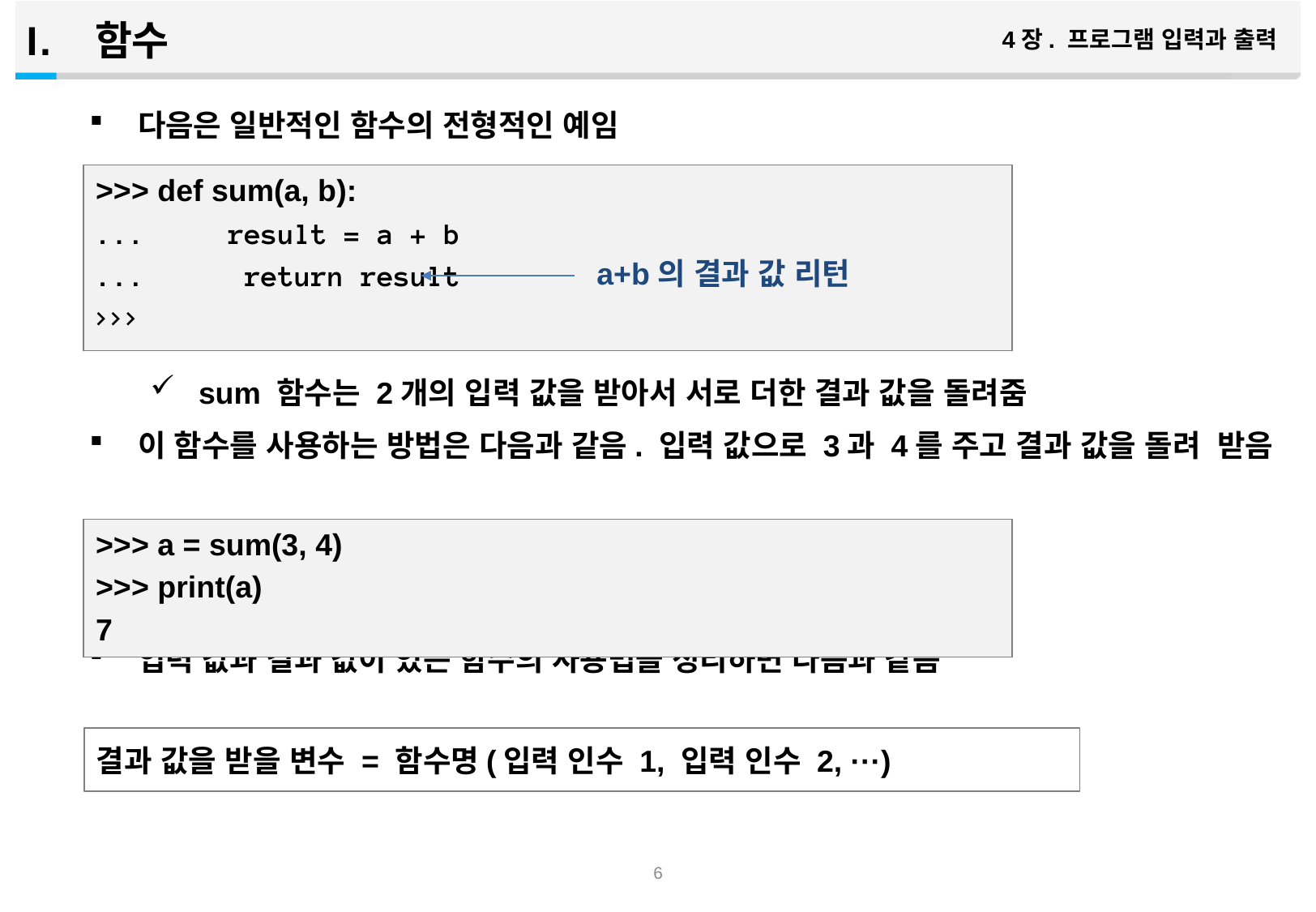

함수
4장. 프로그램 입력과 출력
다음은 일반적인 함수의 전형적인 예임

sum 함수는 2개의 입력 값을 받아서 서로 더한 결과 값을 돌려줌
이 함수를 사용하는 방법은 다음과 같음. 입력 값으로 3과 4를 주고 결과 값을 돌려  받음

입력 값과 결과 값이 있는 함수의 사용법을 정리하면 다음과 같음
>>> def sum(a, b):
...     result = a + b
...      return result
>>>
a+b의 결과 값 리턴
>>> a = sum(3, 4)
>>> print(a)
7
결과 값을 받을 변수 = 함수명(입력 인수 1, 입력 인수 2, ···)
6